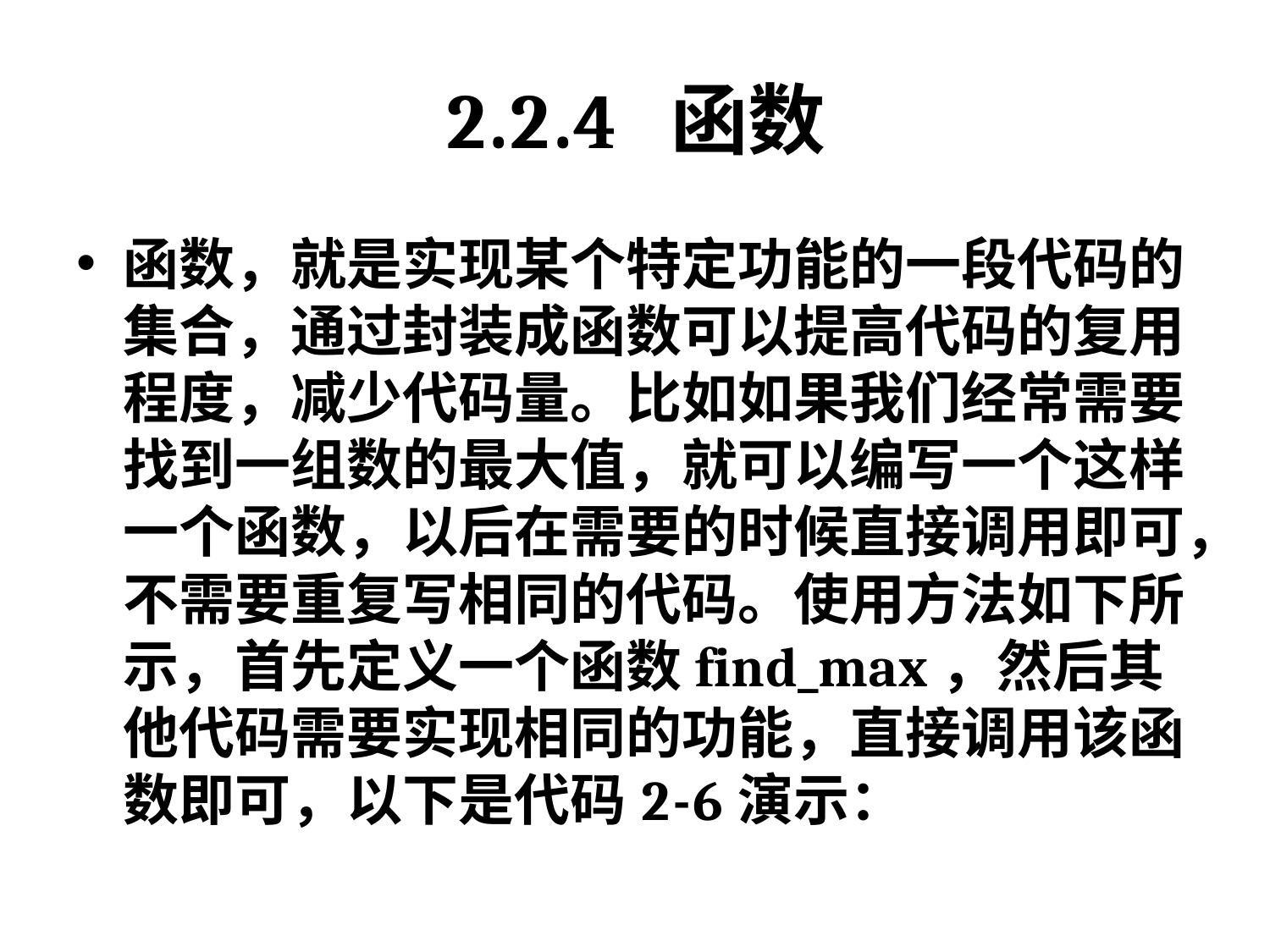

# 2.2.4  函数
函数，就是实现某个特定功能的一段代码的集合，通过封装成函数可以提高代码的复用程度，减少代码量。比如如果我们经常需要找到一组数的最大值，就可以编写一个这样一个函数，以后在需要的时候直接调用即可，不需要重复写相同的代码。使用方法如下所示，首先定义一个函数find_max，然后其他代码需要实现相同的功能，直接调用该函数即可，以下是代码2-6演示：